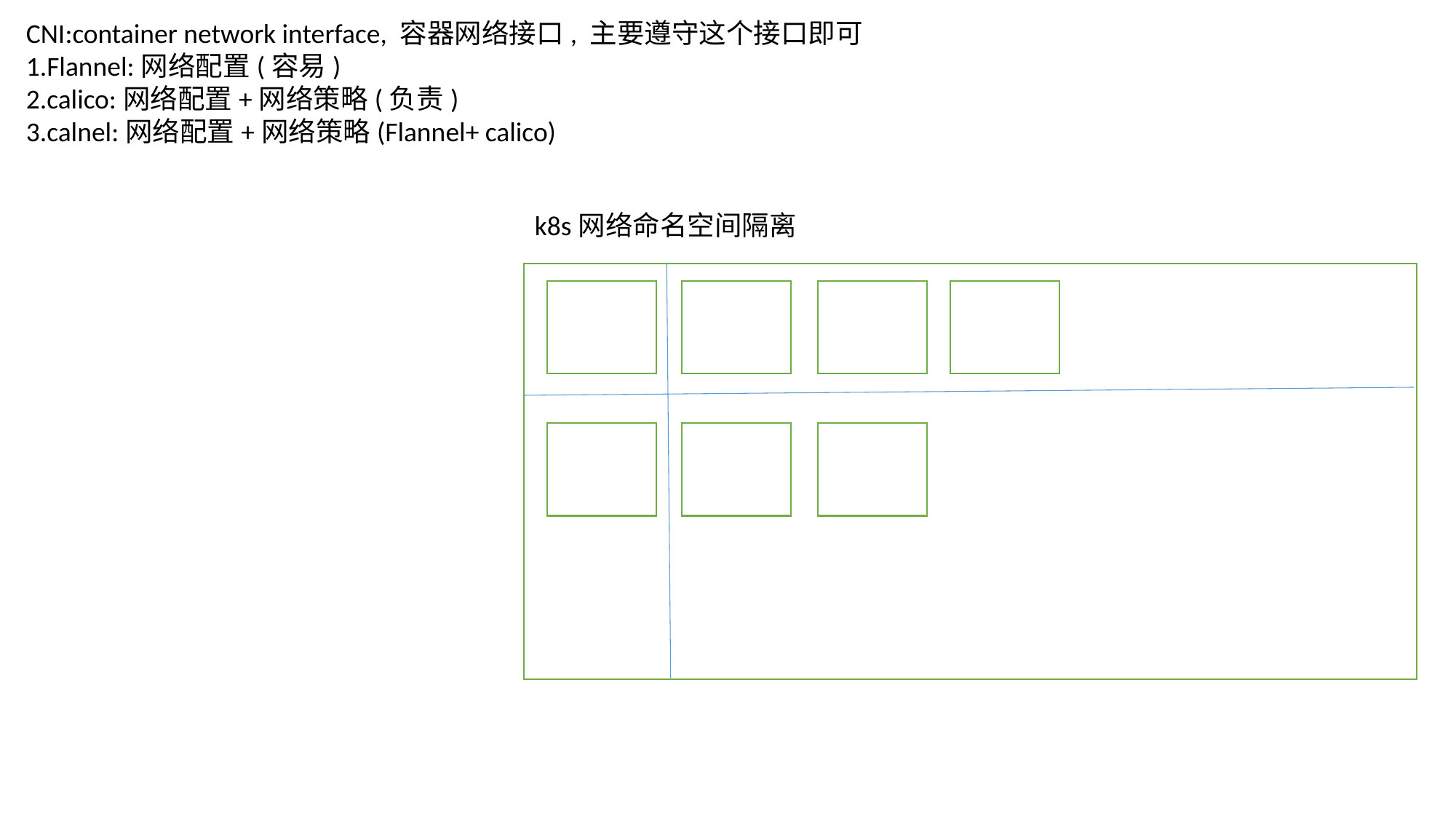

CNI:container network interface, 容器网络接口, 主要遵守这个接口即可
1.Flannel:网络配置(容易)
2.calico:网络配置+网络策略(负责)
3.calnel:网络配置+网络策略(Flannel+ calico)
k8s网络命名空间隔离